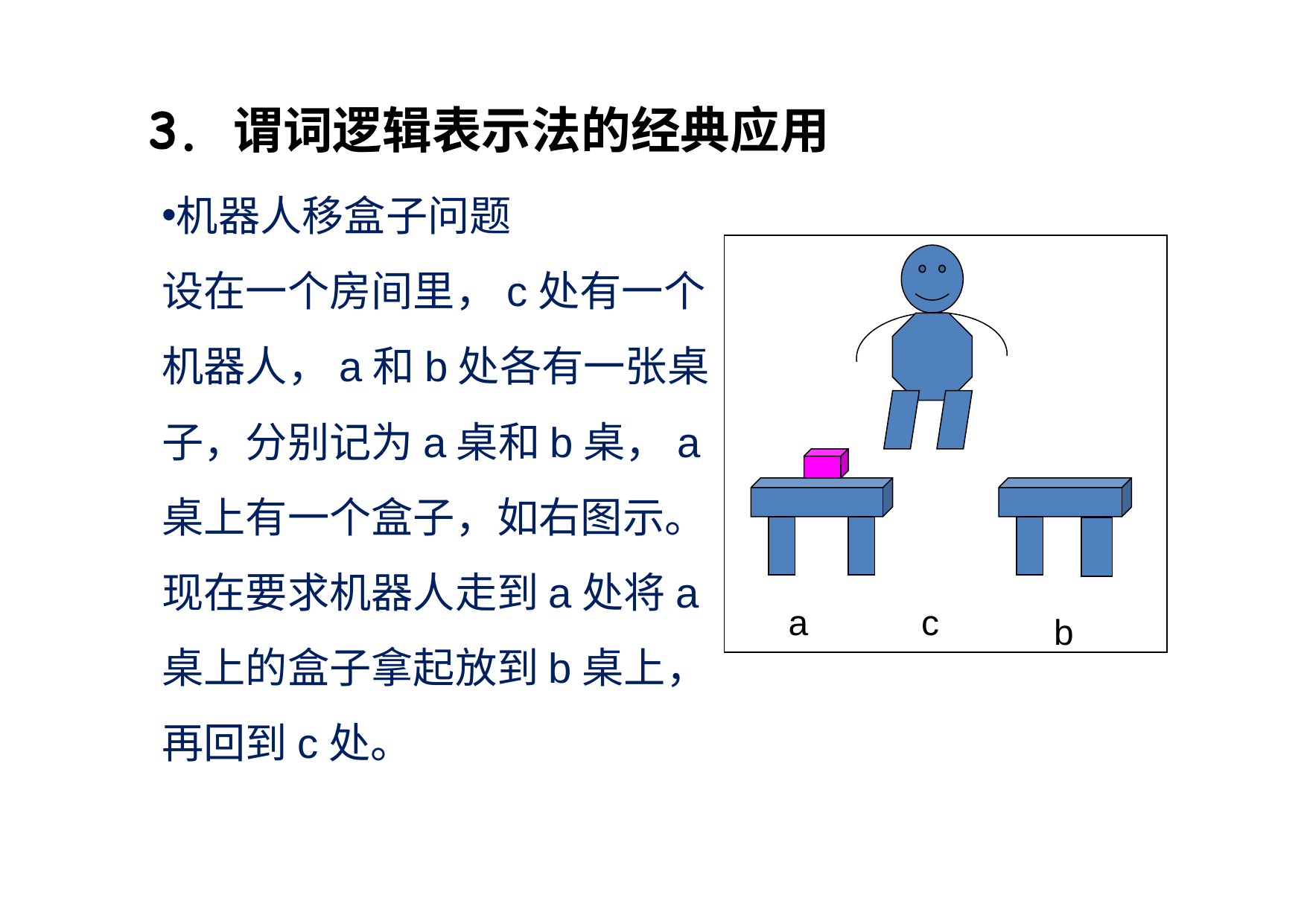

3. 谓词逻辑表示法的经典应用
机器人移盒子问题
设在一个房间里，c处有一个机器人，a和b处各有一张桌子，分别记为a桌和b桌，a桌上有一个盒子，如右图示。现在要求机器人走到a处将a桌上的盒子拿起放到b桌上，再回到c处。

a
c
b

37